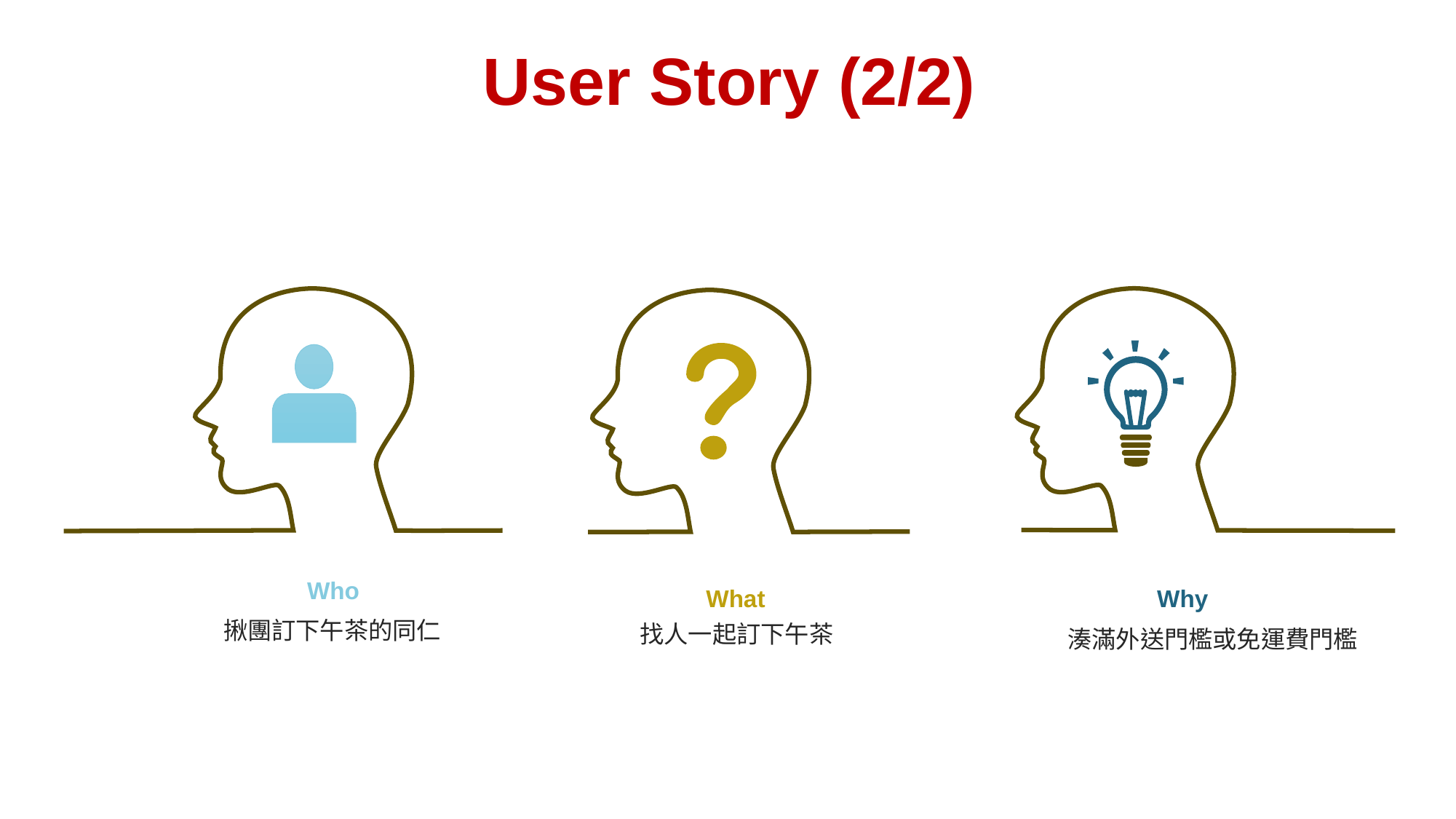

User Story (2/2)

Who
What
Why
揪團訂下午茶的同仁
找人一起訂下午茶
湊滿外送門檻或免運費門檻